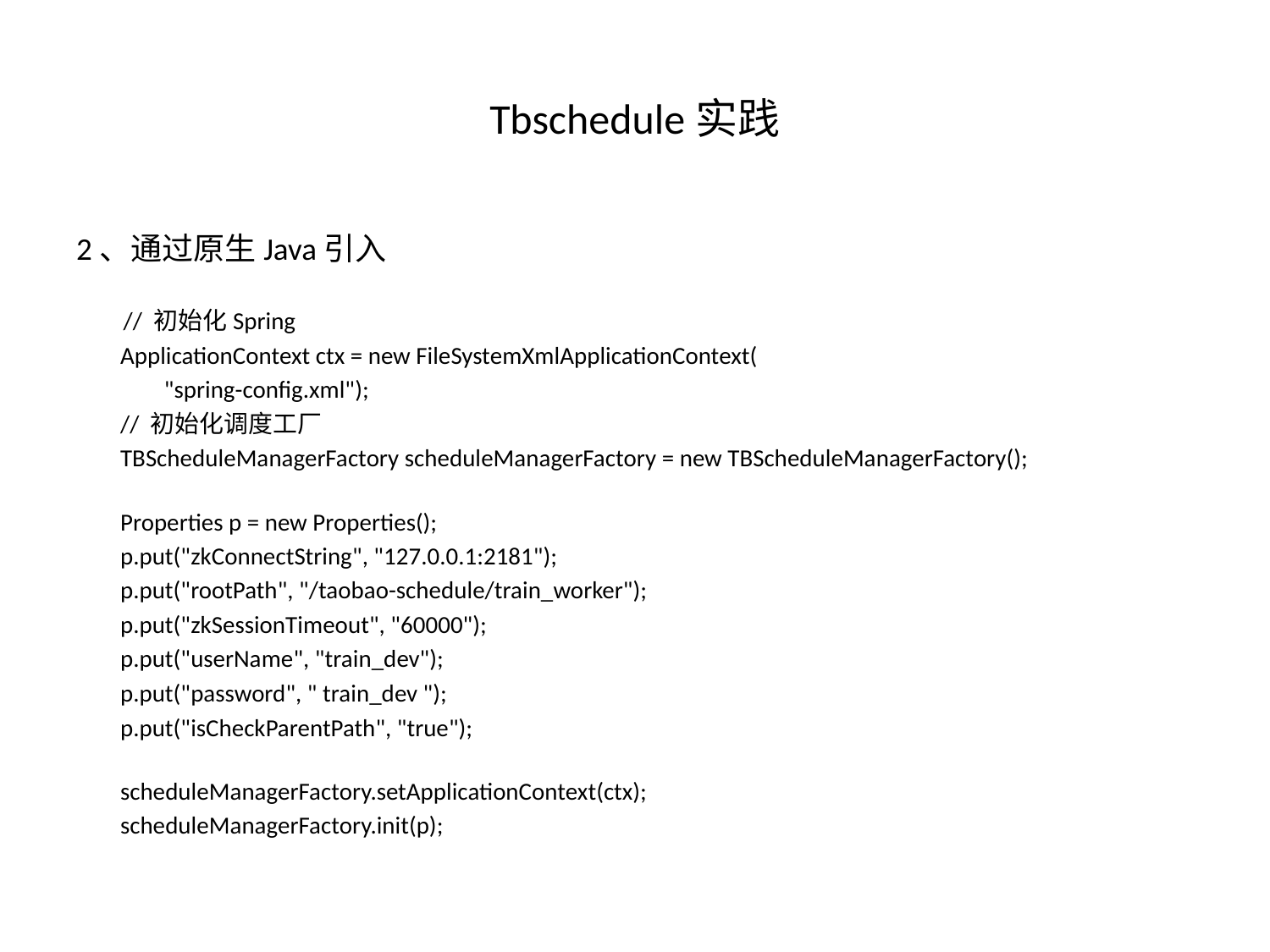

# Tbschedule实践
2、通过原生Java引入

	// 初始化Spring
        ApplicationContext ctx = new FileSystemXmlApplicationContext(
                "spring-config.xml");
        // 初始化调度工厂
        TBScheduleManagerFactory scheduleManagerFactory = new TBScheduleManagerFactory();
        Properties p = new Properties();
        p.put("zkConnectString", "127.0.0.1:2181");
        p.put("rootPath", "/taobao-schedule/train_worker");
        p.put("zkSessionTimeout", "60000");
        p.put("userName", "train_dev");
        p.put("password", " train_dev ");
        p.put("isCheckParentPath", "true");
        scheduleManagerFactory.setApplicationContext(ctx);
        scheduleManagerFactory.init(p);